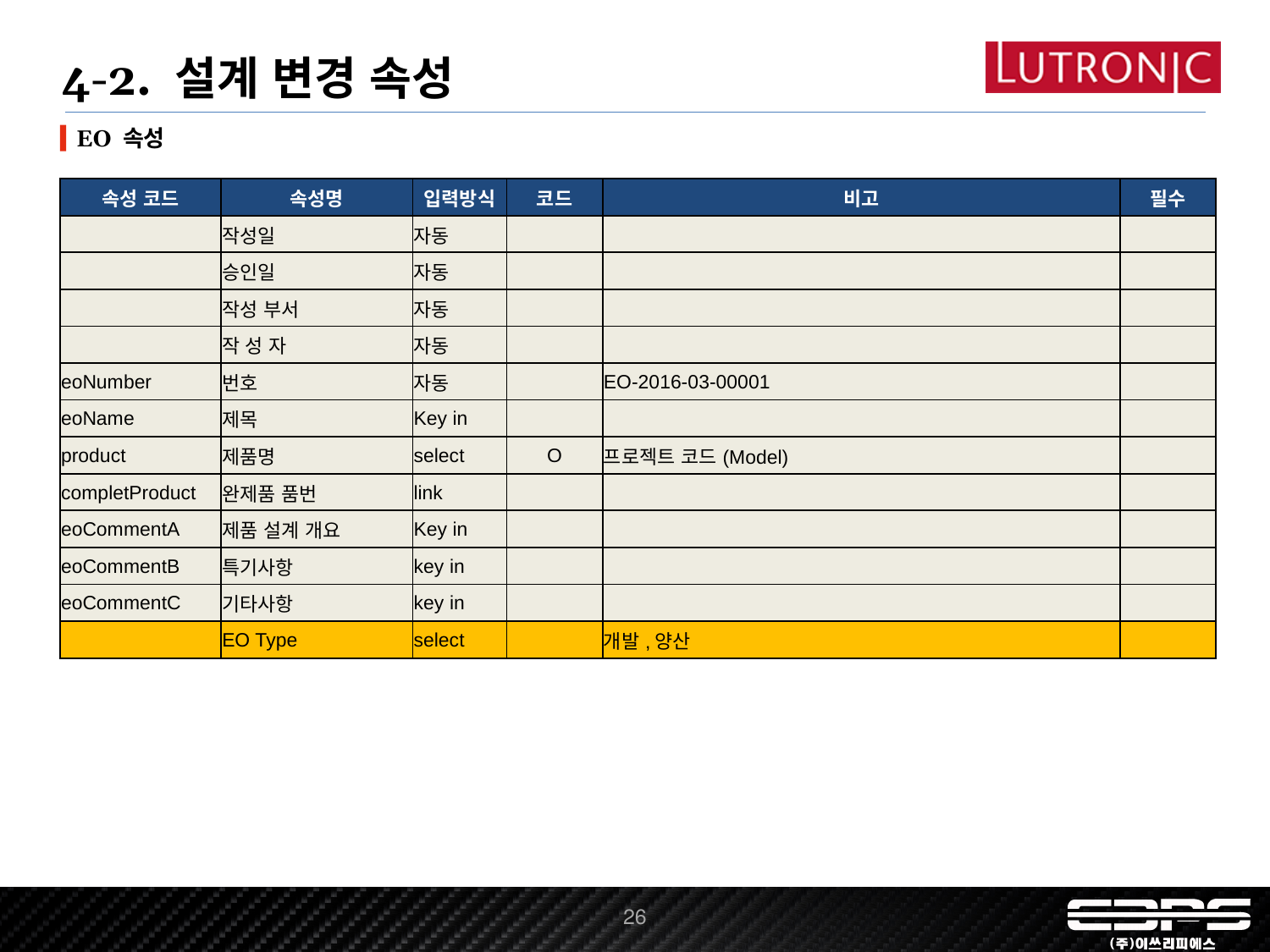

4-2. 설계 변경 속성
EO 속성

| 속성 코드 | 속성명 | 입력방식 | 코드 | 비고 | 필수 |
| --- | --- | --- | --- | --- | --- |
|  | 작성일 | 자동 |  |  |  |
|  | 승인일 | 자동 |  |  |  |
|  | 작성 부서 | 자동 |  |  |  |
|  | 작 성 자 | 자동 |  |  |  |
| eoNumber | 번호 | 자동 |  | EO-2016-03-00001 |  |
| eoName | 제목 | Key in |  |  |  |
| product | 제품명 | select | O | 프로젝트 코드(Model) |  |
| completProduct | 완제품 품번 | link |  |  |  |
| eoCommentA | 제품 설계 개요 | Key in |  |  |  |
| eoCommentB | 특기사항 | key in |  |  |  |
| eoCommentC | 기타사항 | key in |  |  |  |
|  | EO Type | select |  | 개발,양산 |  |